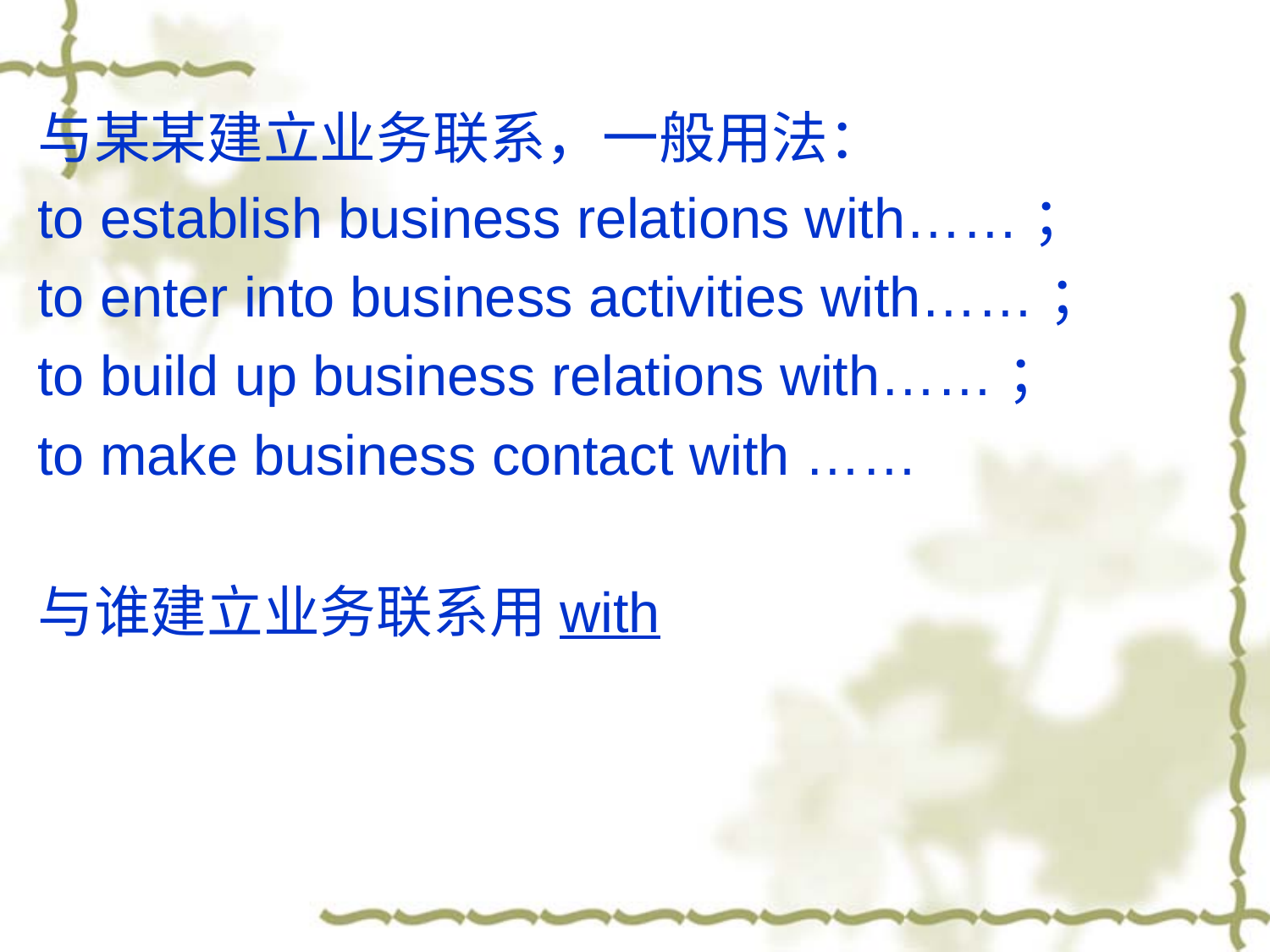

与某某建立业务联系，一般用法：
to establish business relations with……；
to enter into business activities with……；
to build up business relations with……；
to make business contact with ……

与谁建立业务联系用with